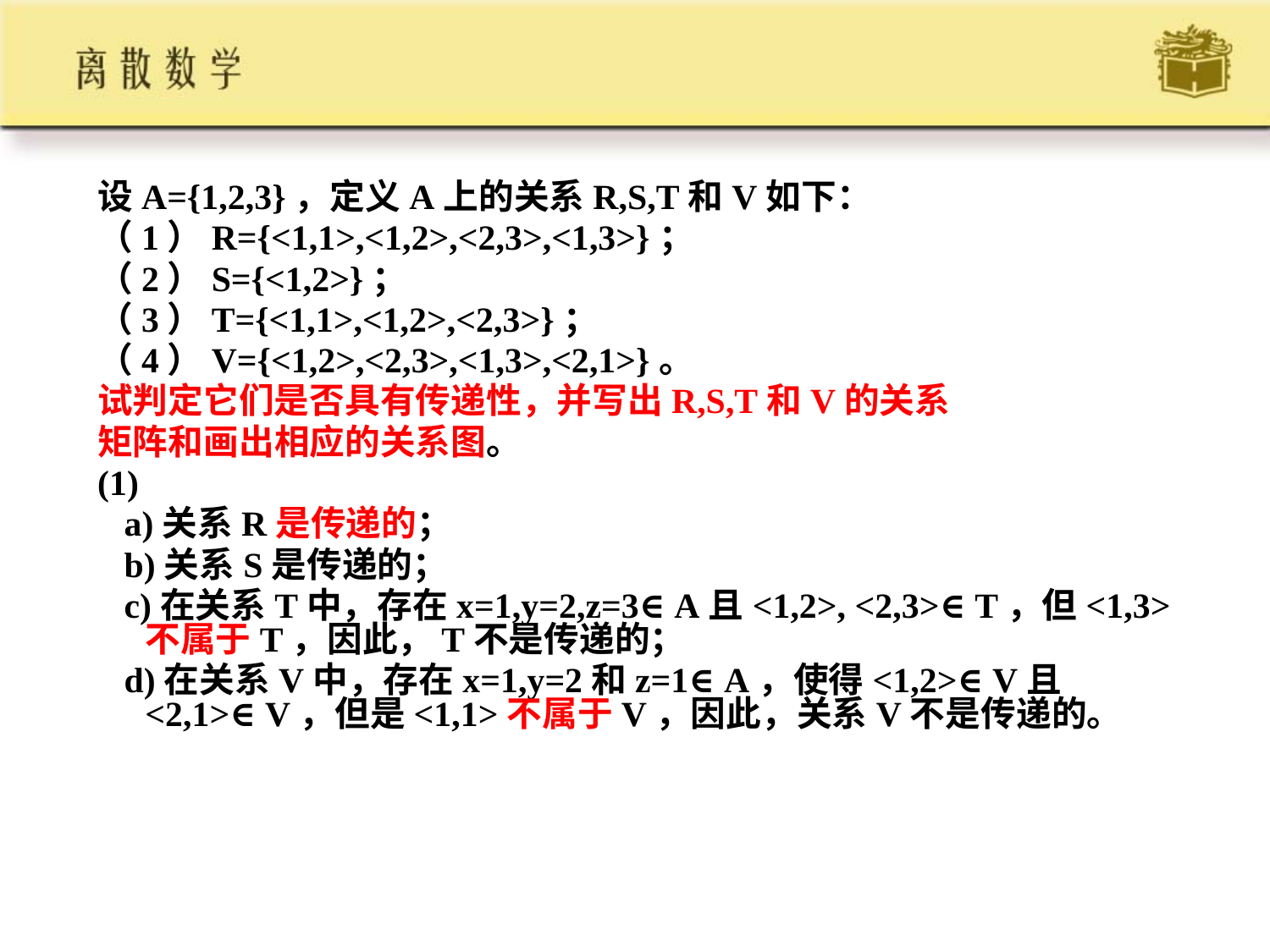

#
设A={1,2,3}，定义A上的关系R,S,T和V如下：
（1）R={<1,1>,<1,2>,<2,3>,<1,3>}；
（2）S={<1,2>}；
（3）T={<1,1>,<1,2>,<2,3>}；
（4）V={<1,2>,<2,3>,<1,3>,<2,1>}。
试判定它们是否具有传递性，并写出R,S,T和V的关系
矩阵和画出相应的关系图。
(1)
   a)关系R是传递的；
   b)关系S是传递的；
   c)在关系T中，存在x=1,y=2,z=3∈A且<1,2>, <2,3>∈T，但<1,3>不属于T，因此，T不是传递的；
   d)在关系V中，存在x=1,y=2和z=1∈A，使得<1,2>∈V且<2,1>∈V，但是<1,1>不属于V，因此，关系V不是传递的。
47